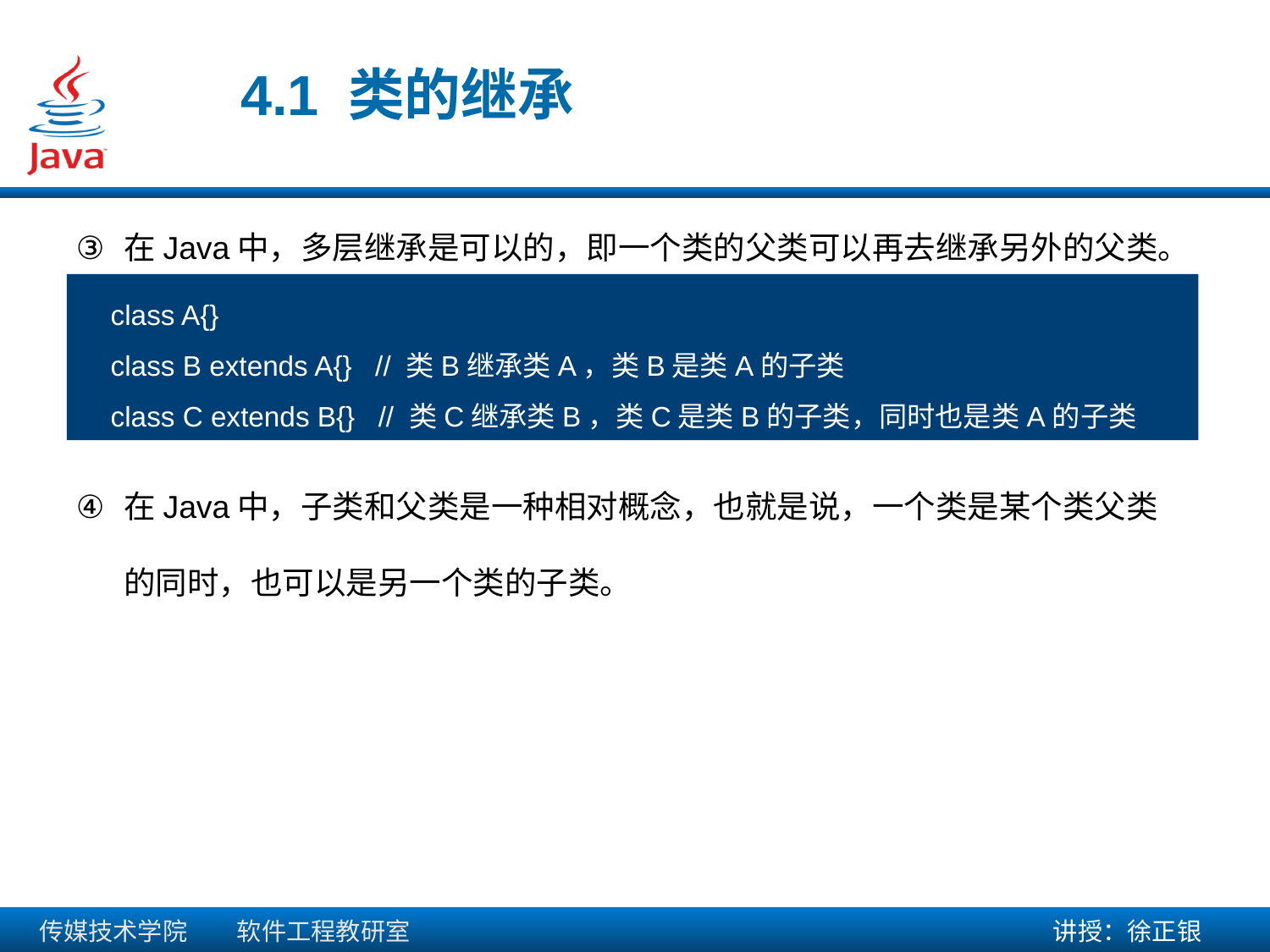

4.1 类的继承
在Java中，多层继承是可以的，即一个类的父类可以再去继承另外的父类。
    class A{}
    class B extends A{}   // 类B继承类A，类B是类A的子类
    class C extends B{}   // 类C继承类B，类C是类B的子类，同时也是类A的子类
在Java中，子类和父类是一种相对概念，也就是说，一个类是某个类父类的同时，也可以是另一个类的子类。